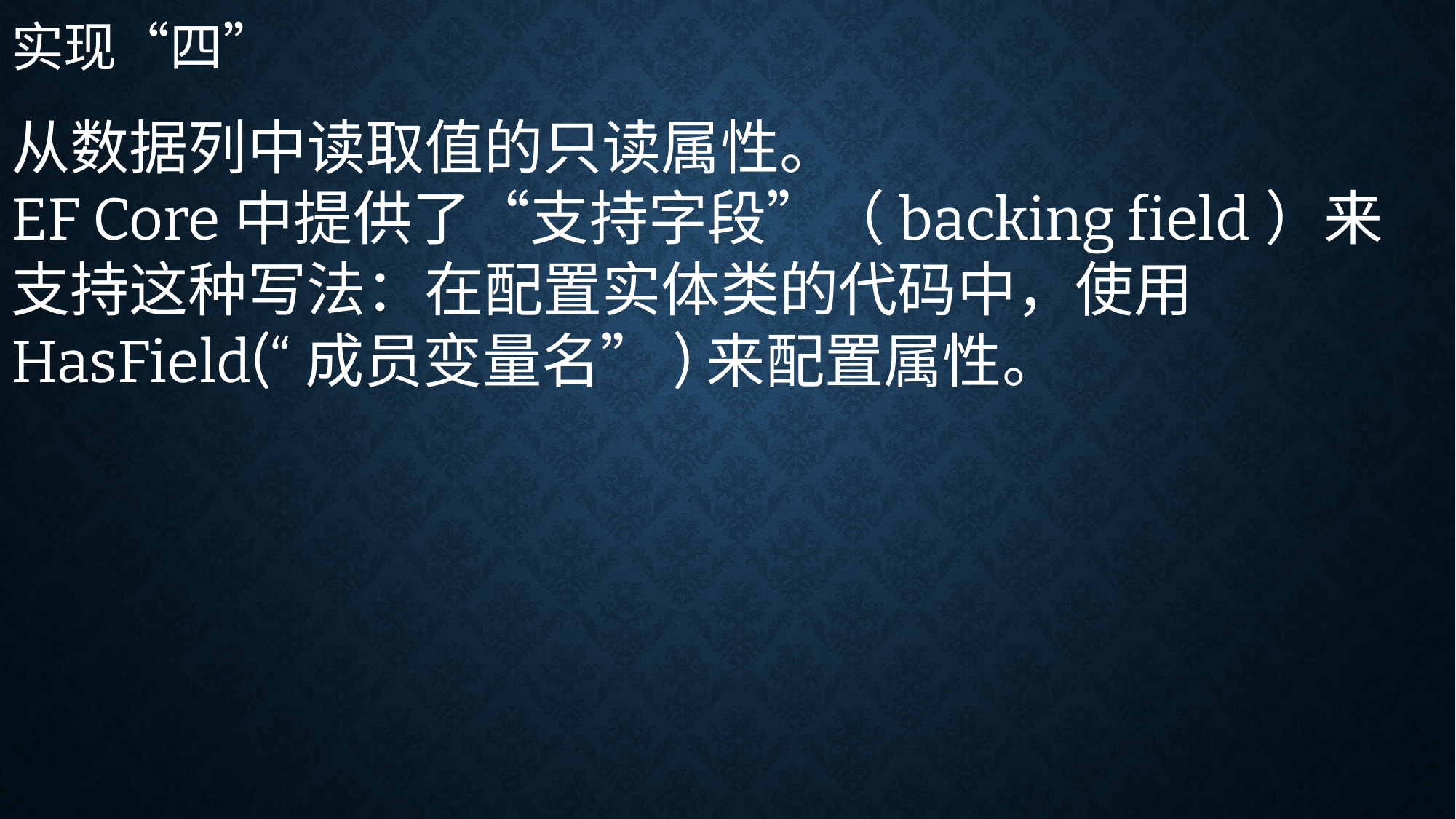

实现“四”
从数据列中读取值的只读属性。
EF Core中提供了“支持字段”（backing field）来支持这种写法：在配置实体类的代码中，使用HasField(“成员变量名”)来配置属性。